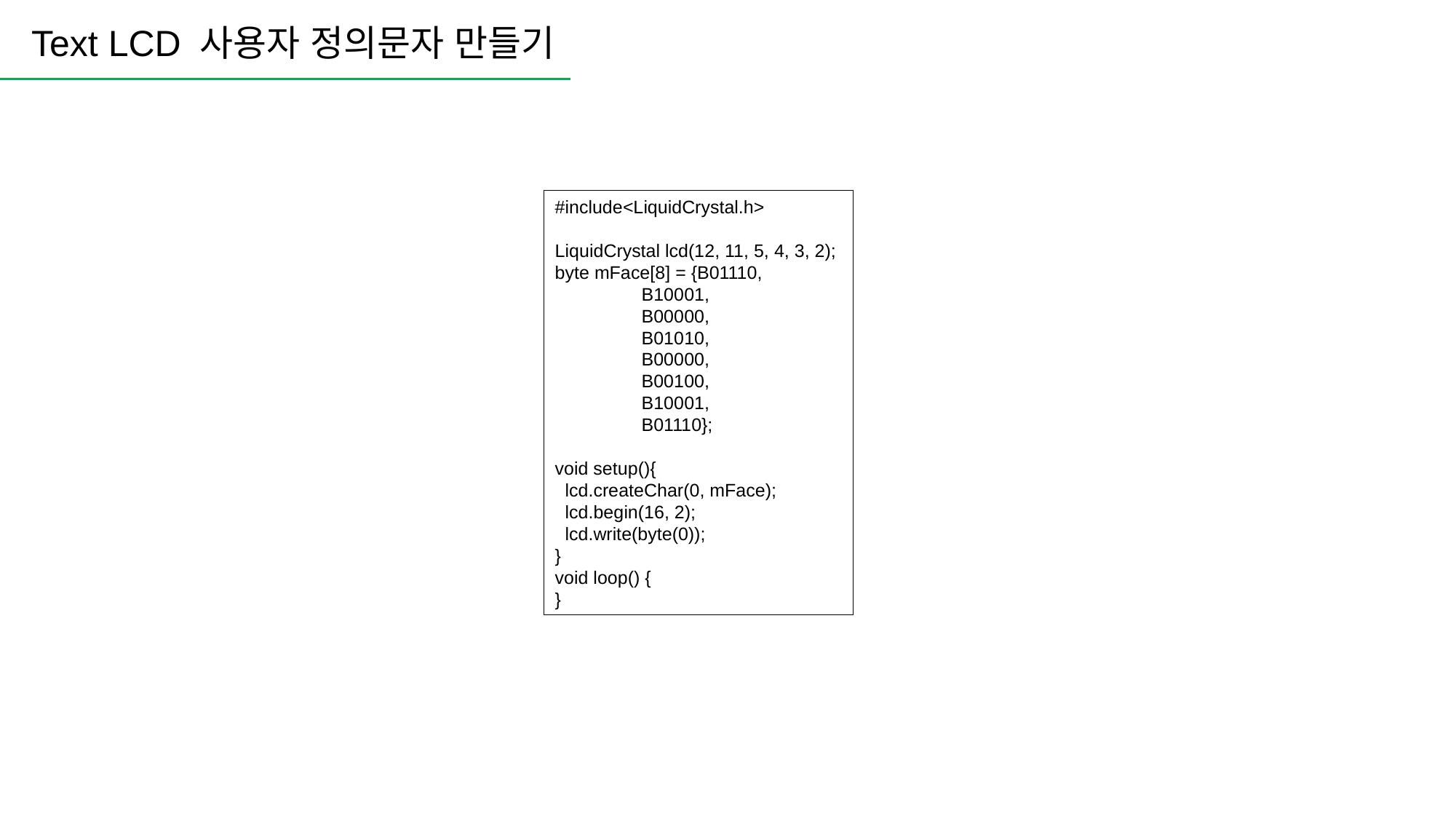

Text LCD 사용자 정의문자 만들기
#include<LiquidCrystal.h>

LiquidCrystal lcd(12, 11, 5, 4, 3, 2);
byte mFace[8] = {B01110,
                 B10001,
                 B00000,
                 B01010,
                 B00000,
                 B00100,
                 B10001,
                 B01110};

void setup(){
  lcd.createChar(0, mFace);
  lcd.begin(16, 2);
  lcd.write(byte(0));
}
void loop() {
}